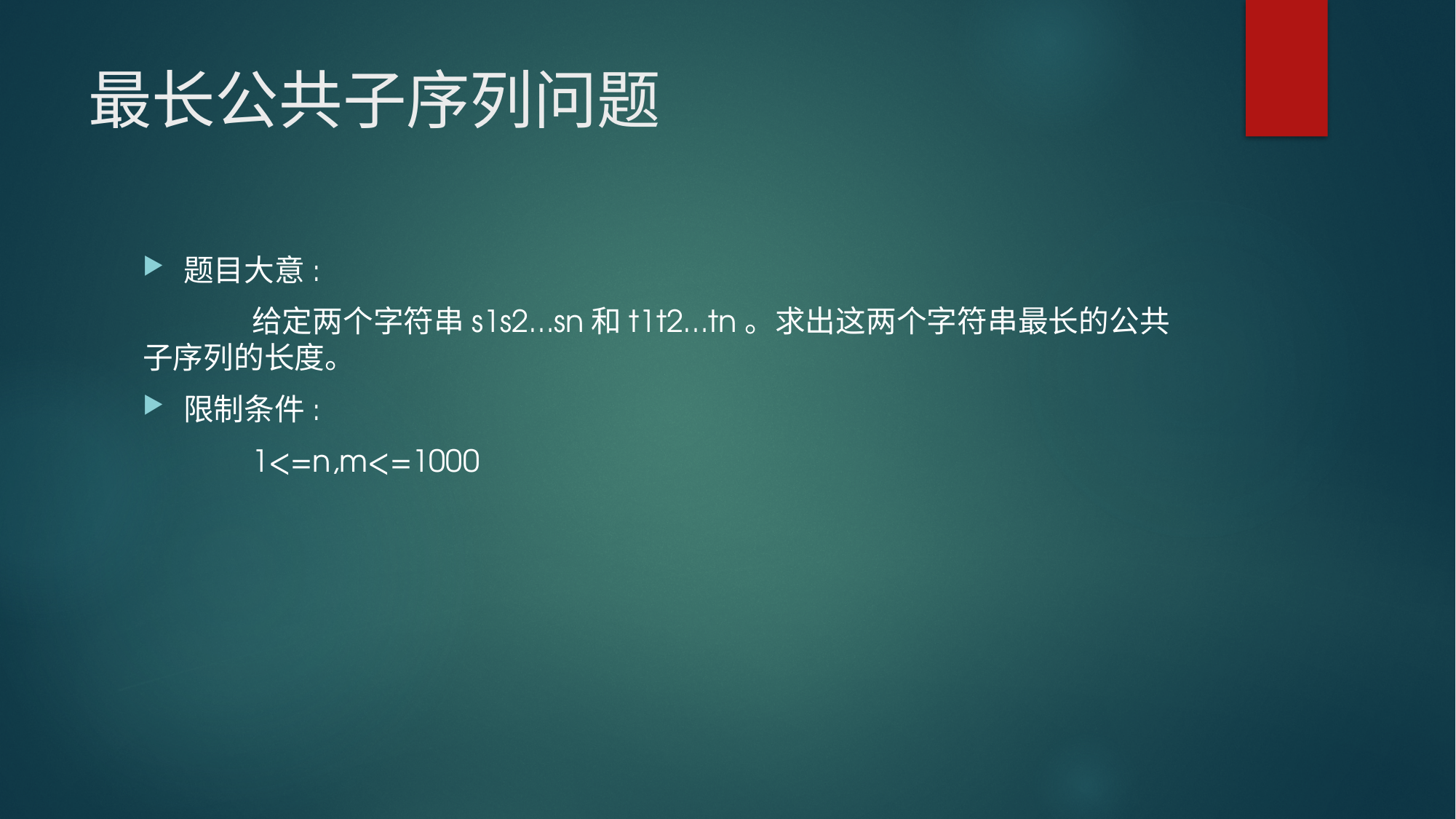

# 最长公共子序列问题
题目大意:
	给定两个字符串s1s2…sn和t1t2…tn。求出这两个字符串最长的公共子序列的长度。
限制条件:
	1<=n,m<=1000